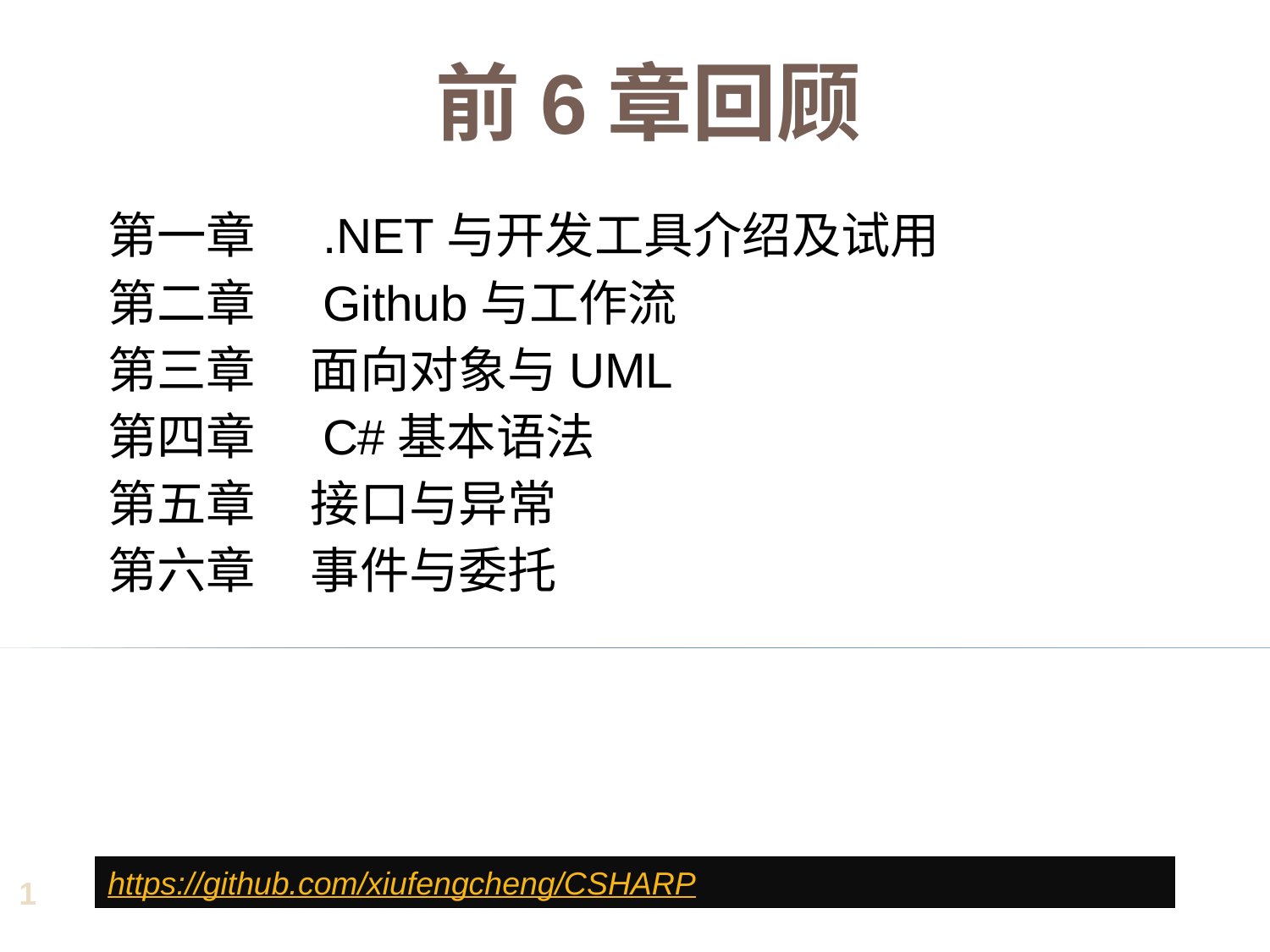

# 前6章回顾
第一章     .NET与开发工具介绍及试用
第二章     Github与工作流
第三章     面向对象与UML
第四章     C#基本语法
第五章     接口与异常
第六章     事件与委托
https://github.com/xiufengcheng/CSHARP